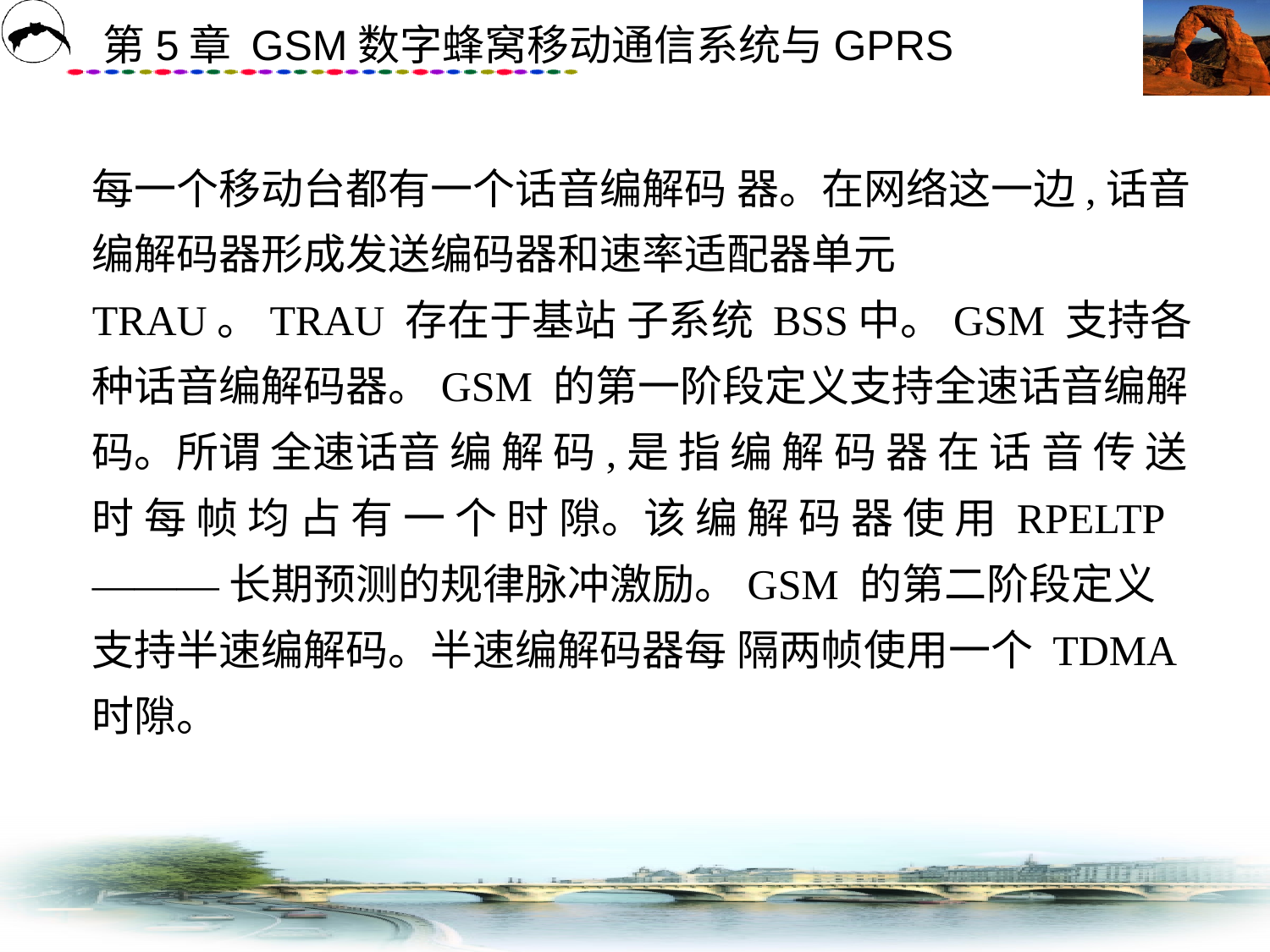

# 每一个移动台都有一个话音编解码 器。在网络这一边,话音编解码器形成发送编码器和速率适配器单元 TRAU。TRAU 存在于基站 子系统 BSS中。GSM 支持各种话音编解码器。GSM 的第一阶段定义支持全速话音编解码。所谓 全速话音 编 解 码,是 指 编 解 码 器 在 话 音 传 送 时 每 帧 均 占 有 一 个 时 隙。该 编 解 码 器 使 用 RPELTP———长期预测的规律脉冲激励。GSM 的第二阶段定义支持半速编解码。半速编解码器每 隔两帧使用一个 TDMA 时隙。